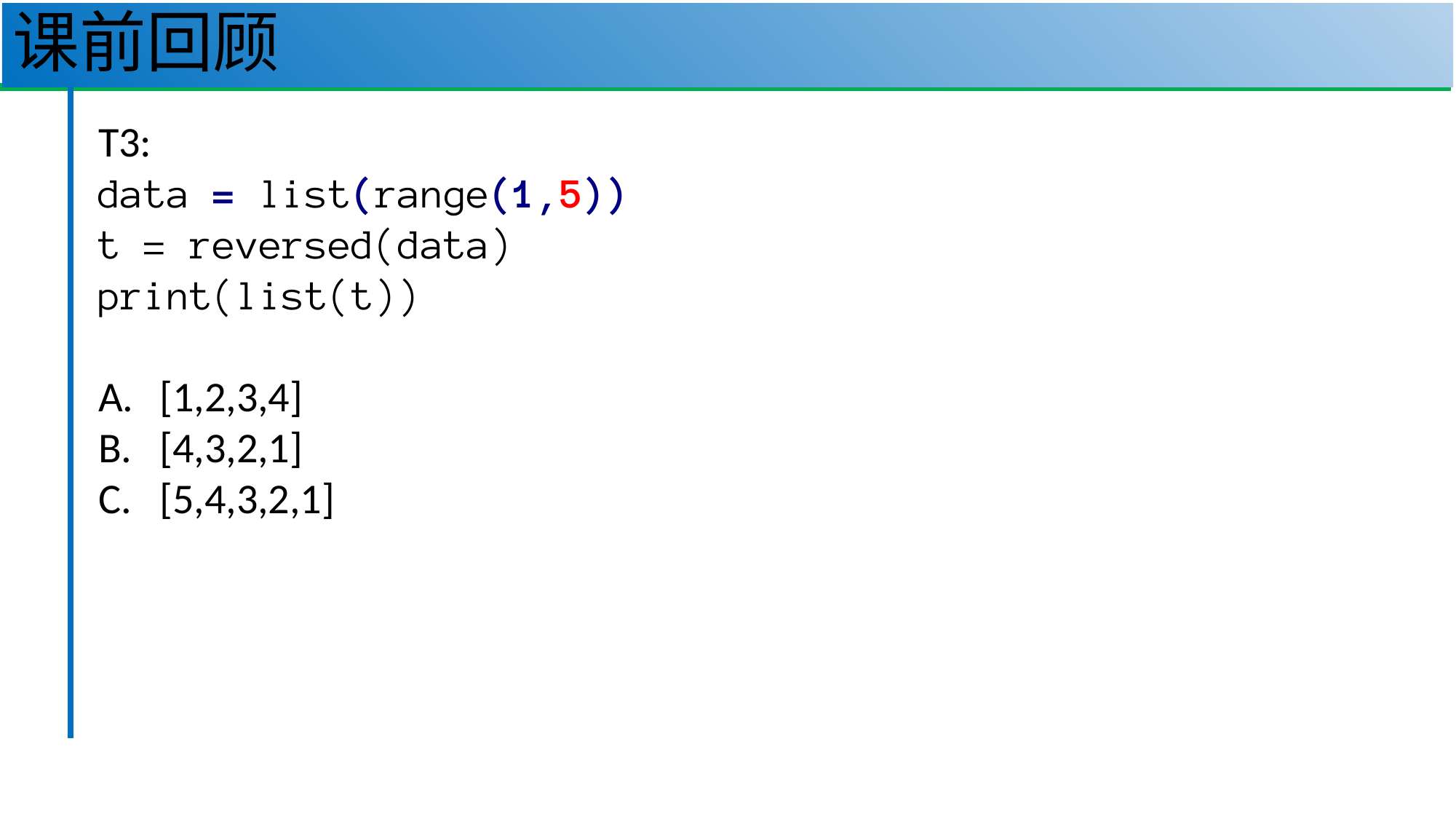

# 课前回顾
54
T3:
data = list(range(1,5))
t = reversed(data)
print(list(t))

[1,2,3,4]
[4,3,2,1]
[5,4,3,2,1]